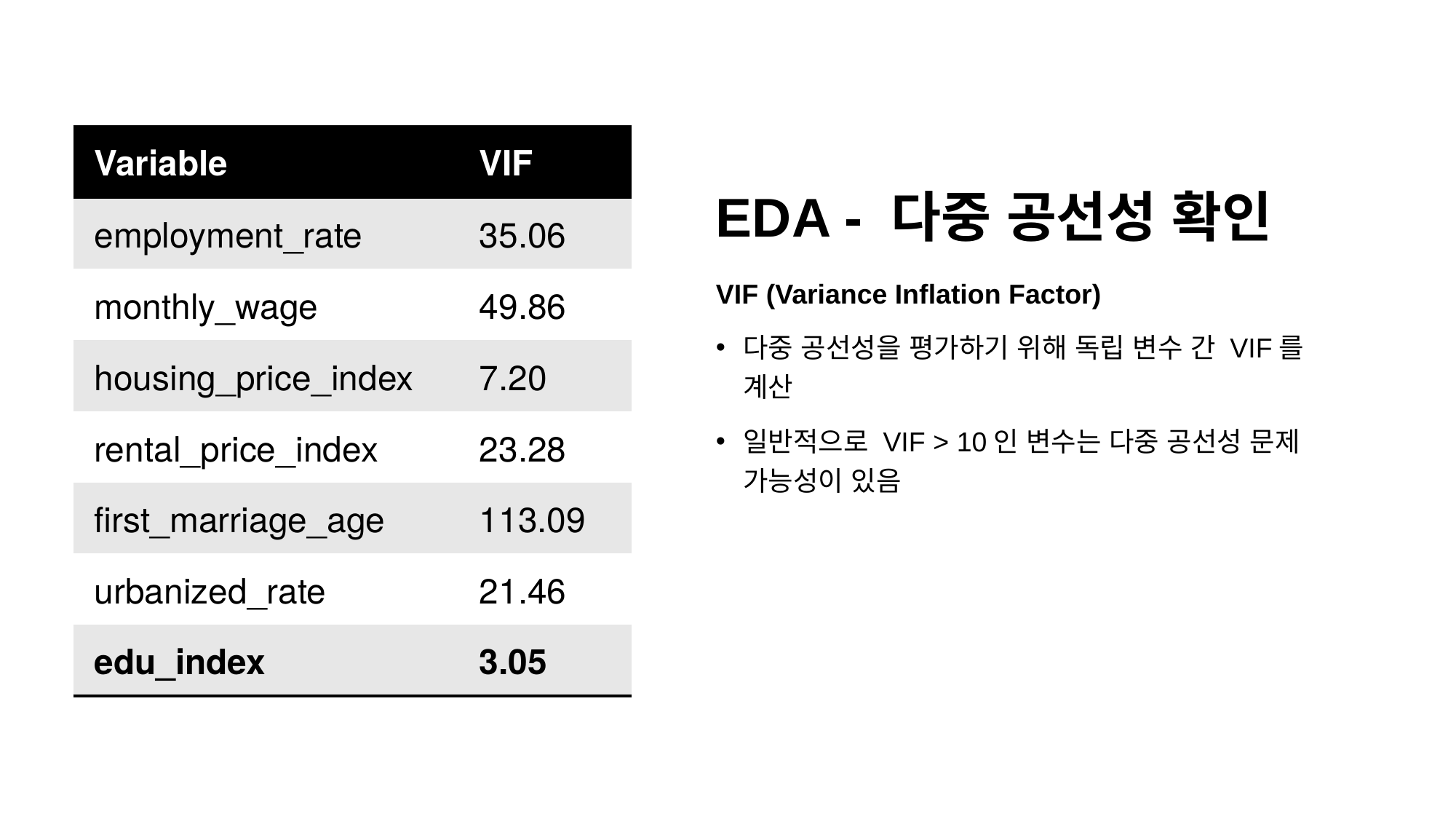

# EDA - 다중 공선성 확인
| Variable | VIF |
| --- | --- |
| employment\_rate | 35.06 |
| monthly\_wage | 49.86 |
| housing\_price\_index | 7.20 |
| rental\_price\_index | 23.28 |
| first\_marriage\_age | 113.09 |
| urbanized\_rate | 21.46 |
| edu\_index | 3.05 |
VIF (Variance Inflation Factor)
다중 공선성을 평가하기 위해 독립 변수 간 VIF를 계산
일반적으로 VIF > 10인 변수는 다중 공선성 문제 가능성이 있음